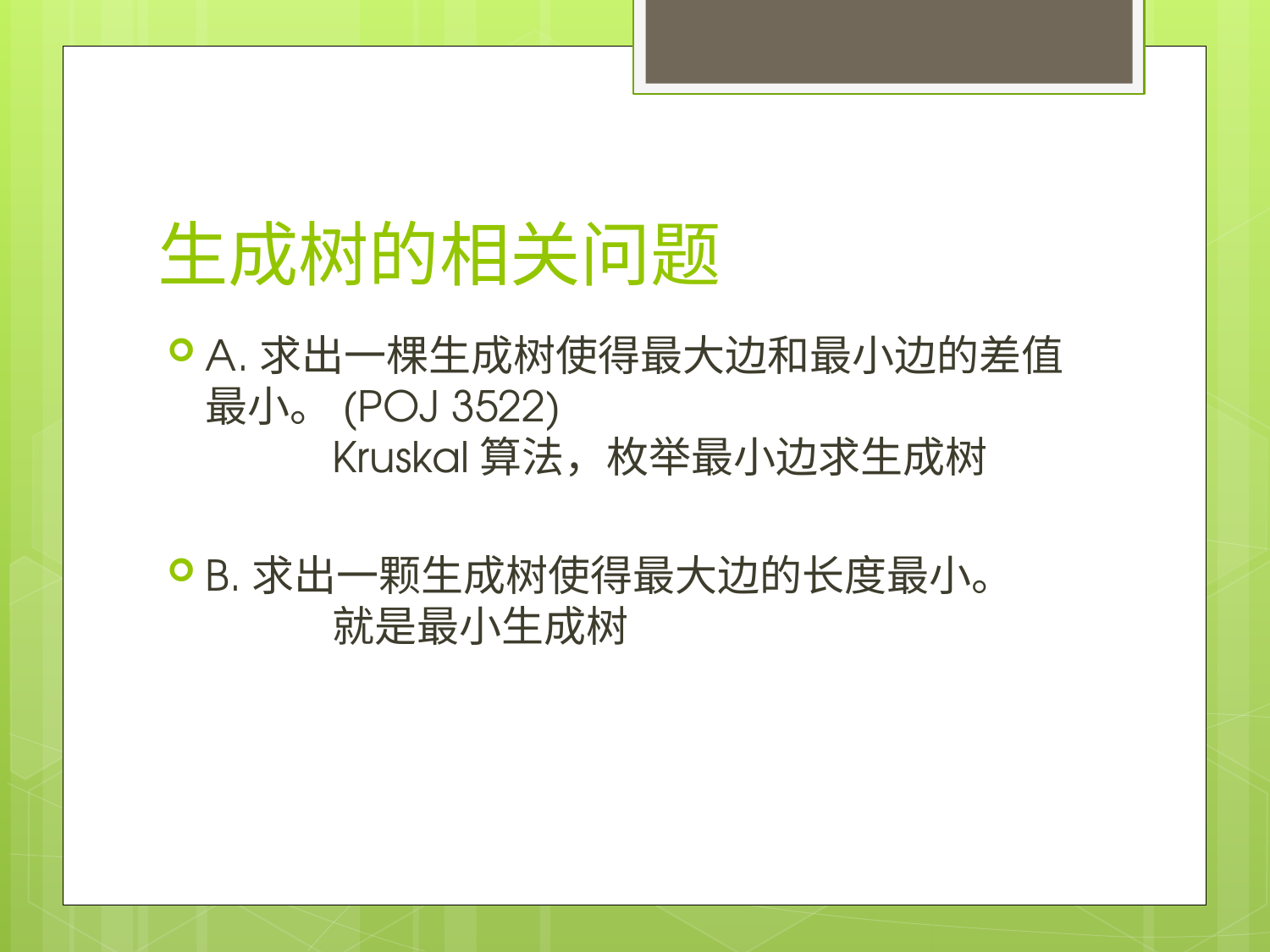

# 生成树的相关问题
A.求出一棵生成树使得最大边和最小边的差值最小。(POJ 3522)
	Kruskal算法，枚举最小边求生成树

B.求出一颗生成树使得最大边的长度最小。
	就是最小生成树